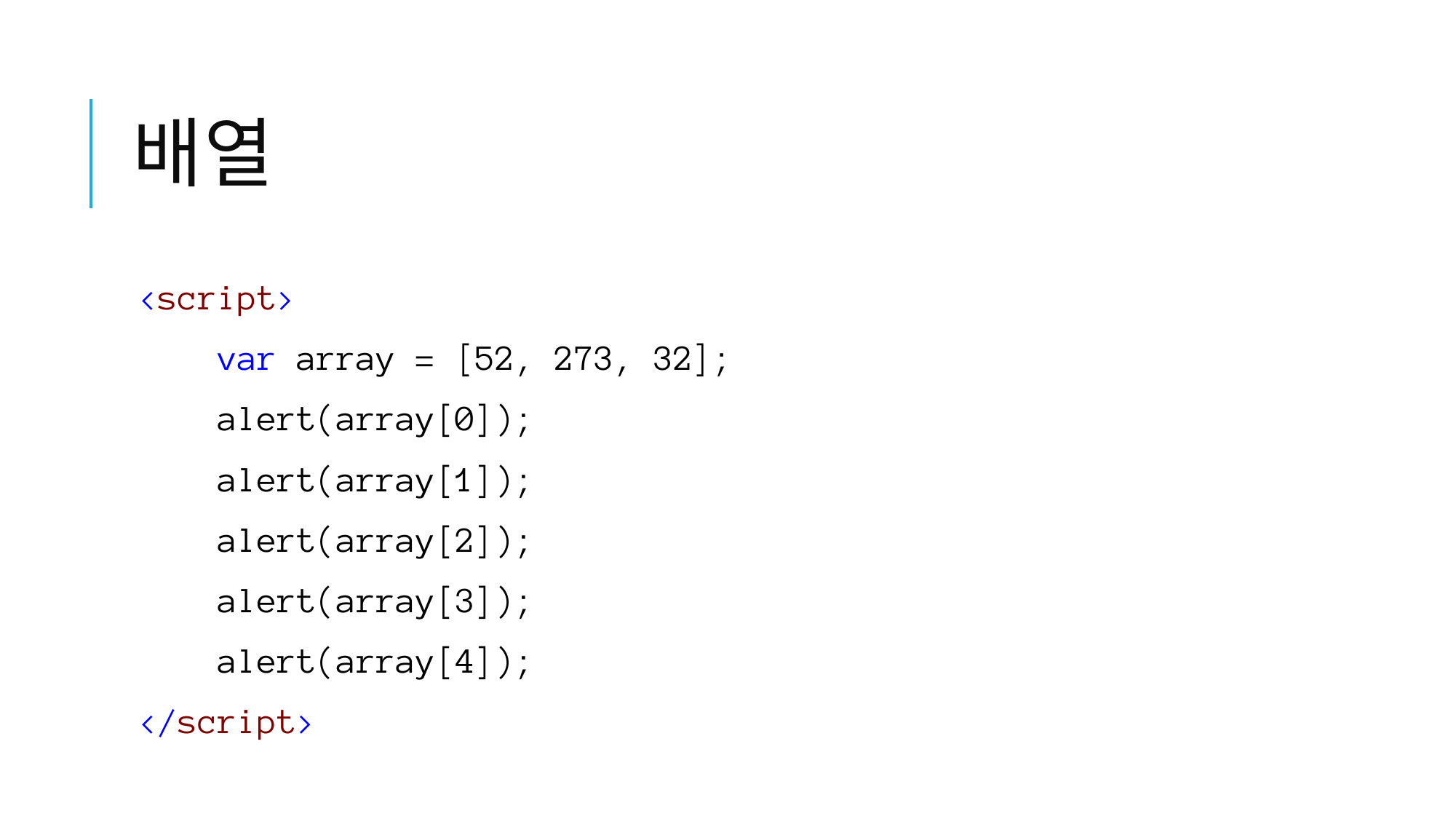

# 배열
<script>
    var array = [52, 273, 32];
    alert(array[0]);
    alert(array[1]);
    alert(array[2]);
    alert(array[3]);
    alert(array[4]);
</script>